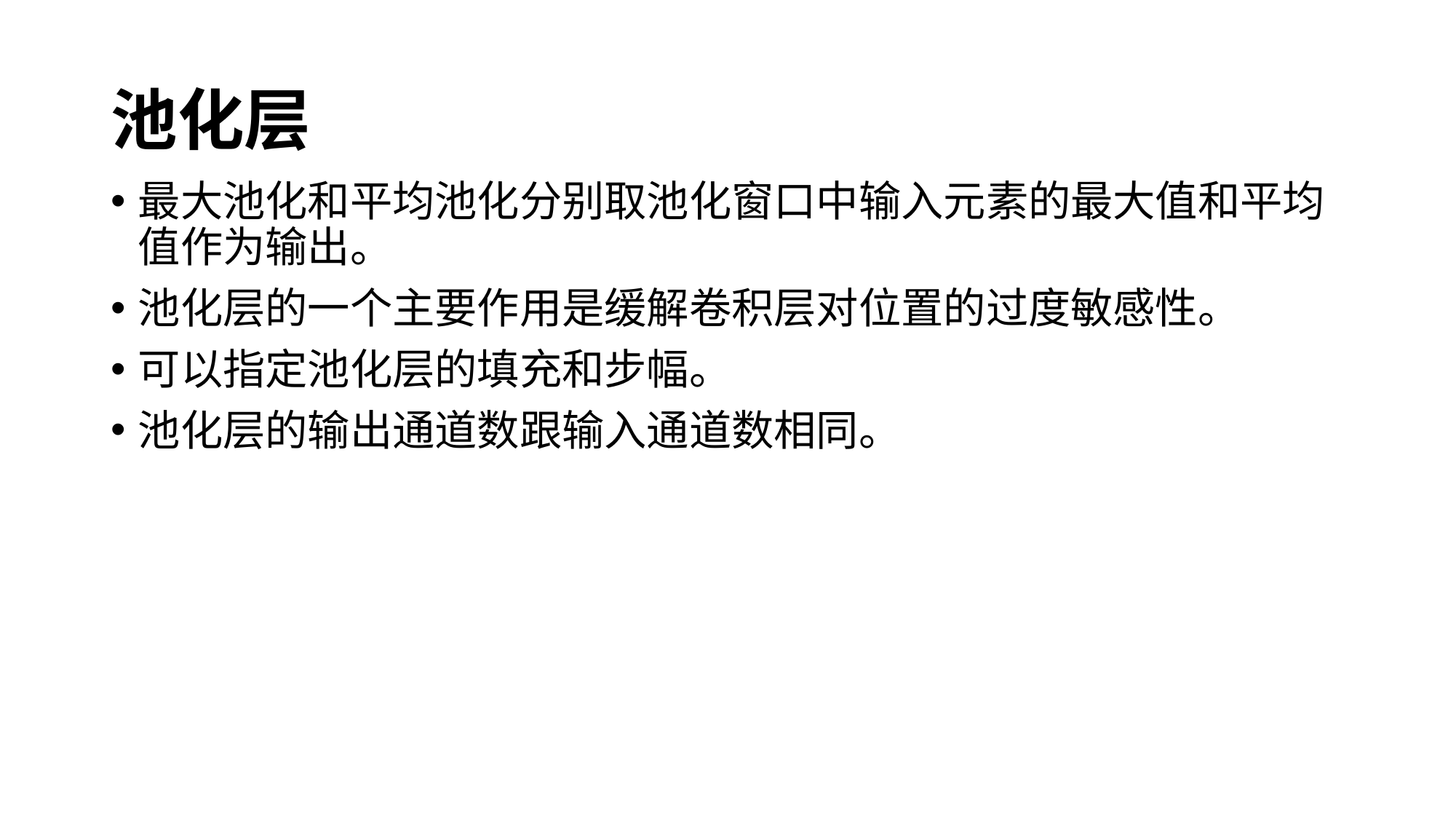

# 池化层
最大池化和平均池化分别取池化窗口中输入元素的最大值和平均值作为输出。
池化层的一个主要作用是缓解卷积层对位置的过度敏感性。
可以指定池化层的填充和步幅。
池化层的输出通道数跟输入通道数相同。